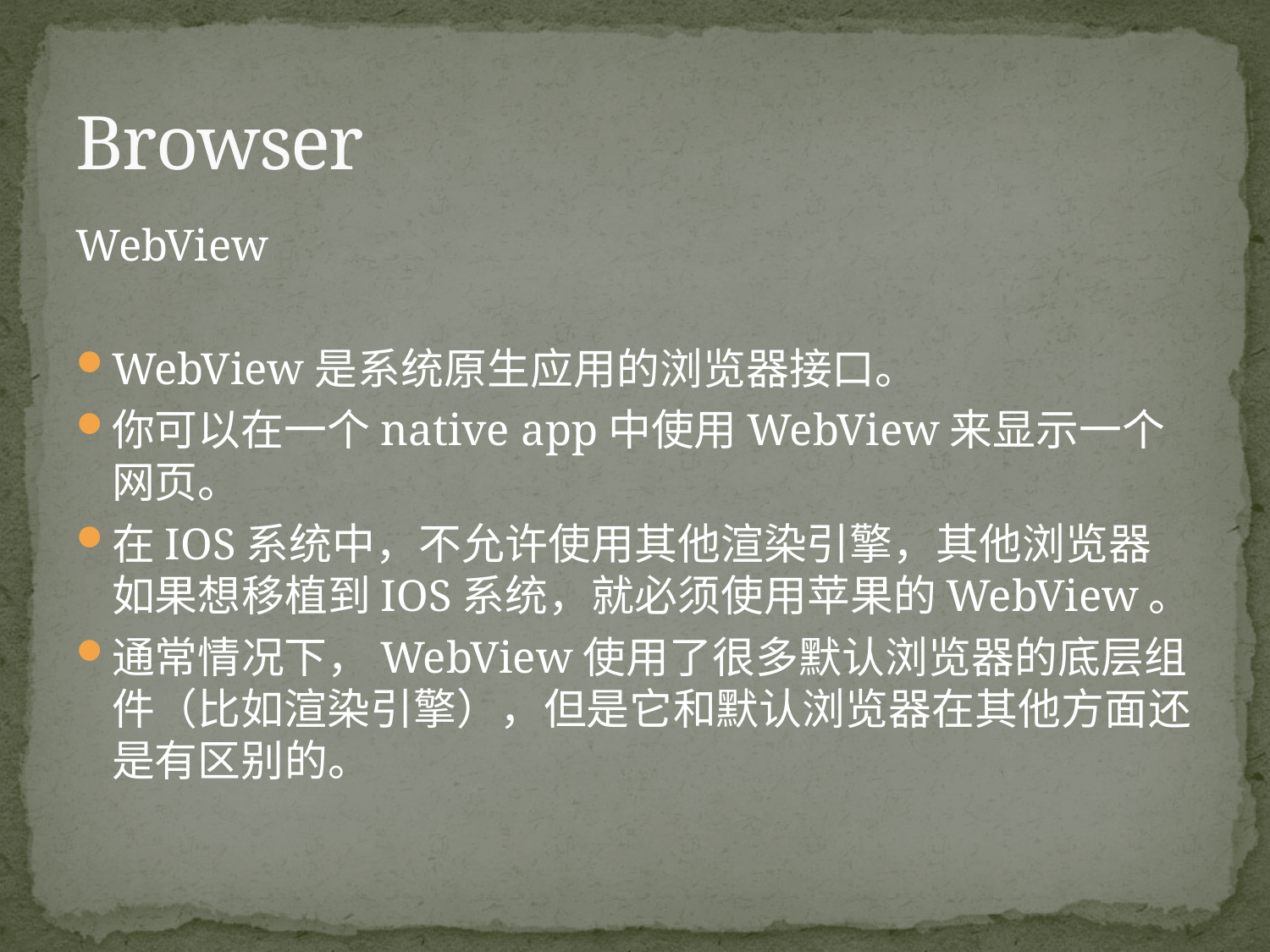

# Browser
WebView

WebView是系统原生应用的浏览器接口。
你可以在一个native app中使用WebView来显示一个网页。
在IOS系统中，不允许使用其他渲染引擎，其他浏览器如果想移植到IOS系统，就必须使用苹果的WebView。
通常情况下，WebView使用了很多默认浏览器的底层组件（比如渲染引擎），但是它和默认浏览器在其他方面还是有区别的。